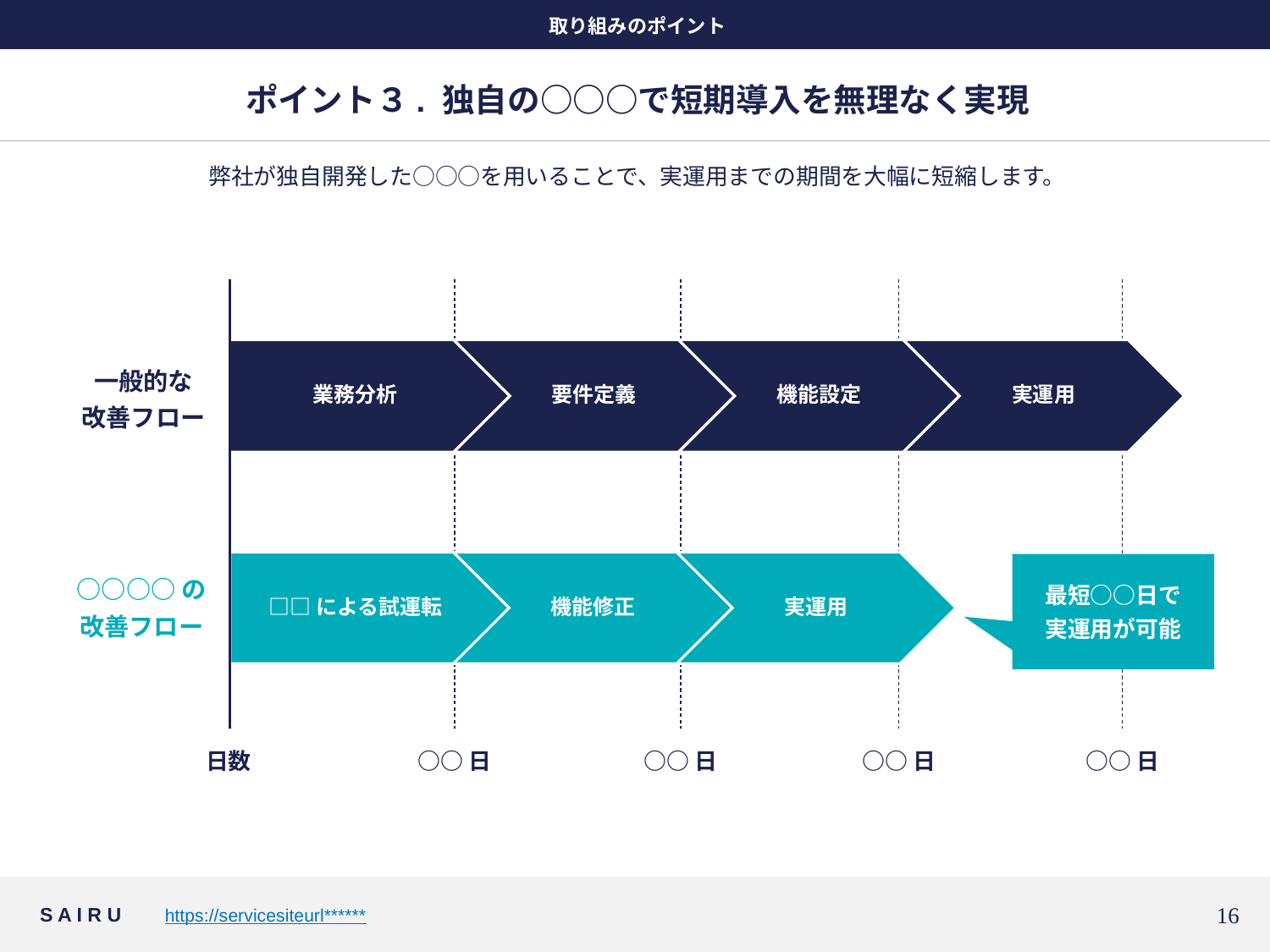

取り組みのポイント
# ポイント３. 独自の○○○で短期導入を無理なく実現
弊社が独自開発した○○○を用いることで、実運用までの期間を大幅に短縮します。
業務分析
要件定義
機能設定
実運用
一般的な
改善フロー
□□による試運転
機能修正
実運用
最短○○日で
実運用が可能
○○○○の
改善フロー
日数
○○日
○○日
○○日
○○日
16